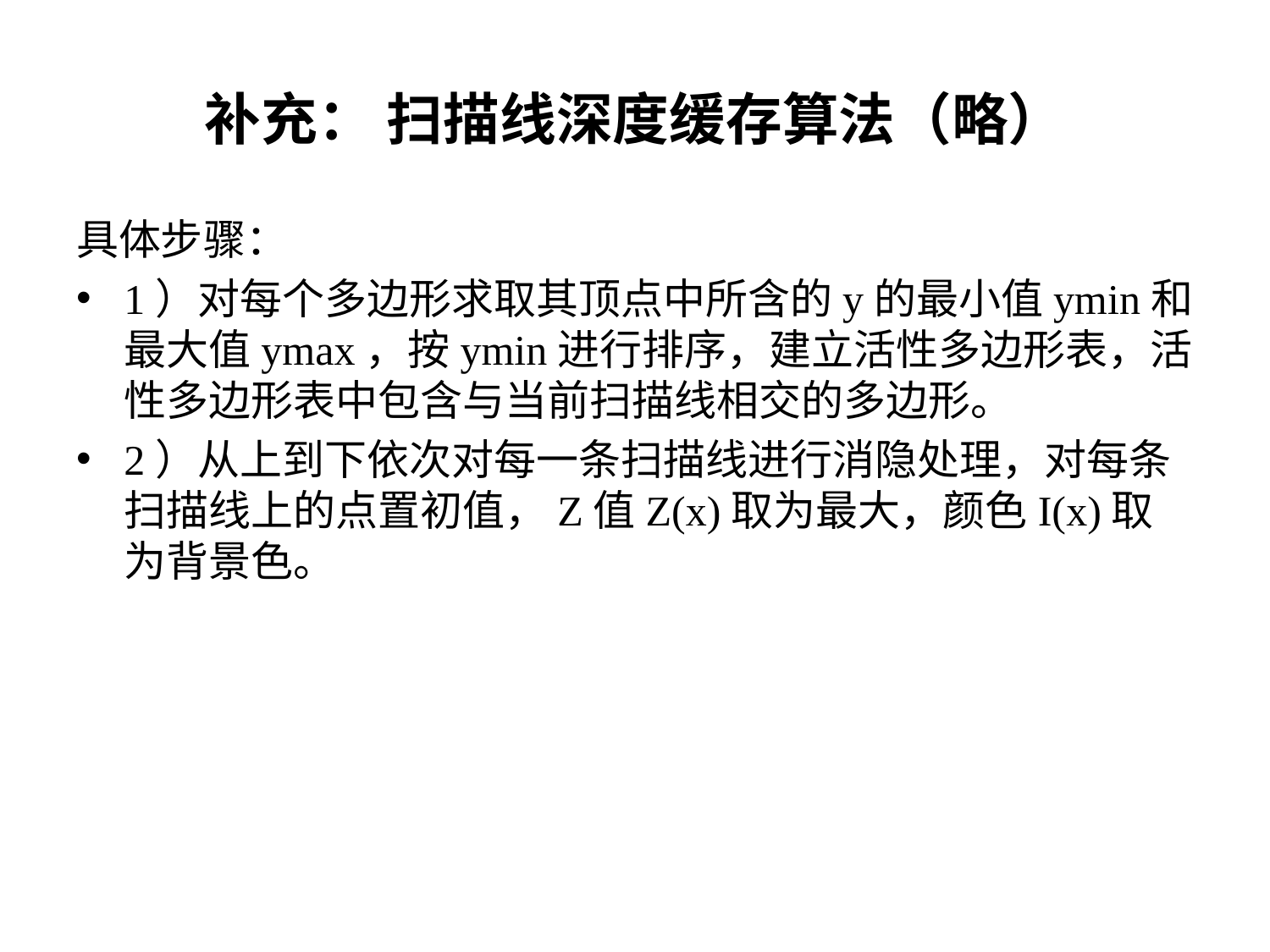

# 补充： 扫描线深度缓存算法（略）
具体步骤：
1）对每个多边形求取其顶点中所含的y的最小值ymin和最大值ymax，按ymin进行排序，建立活性多边形表，活性多边形表中包含与当前扫描线相交的多边形。
2）从上到下依次对每一条扫描线进行消隐处理，对每条扫描线上的点置初值，Z值Z(x)取为最大，颜色I(x)取为背景色。